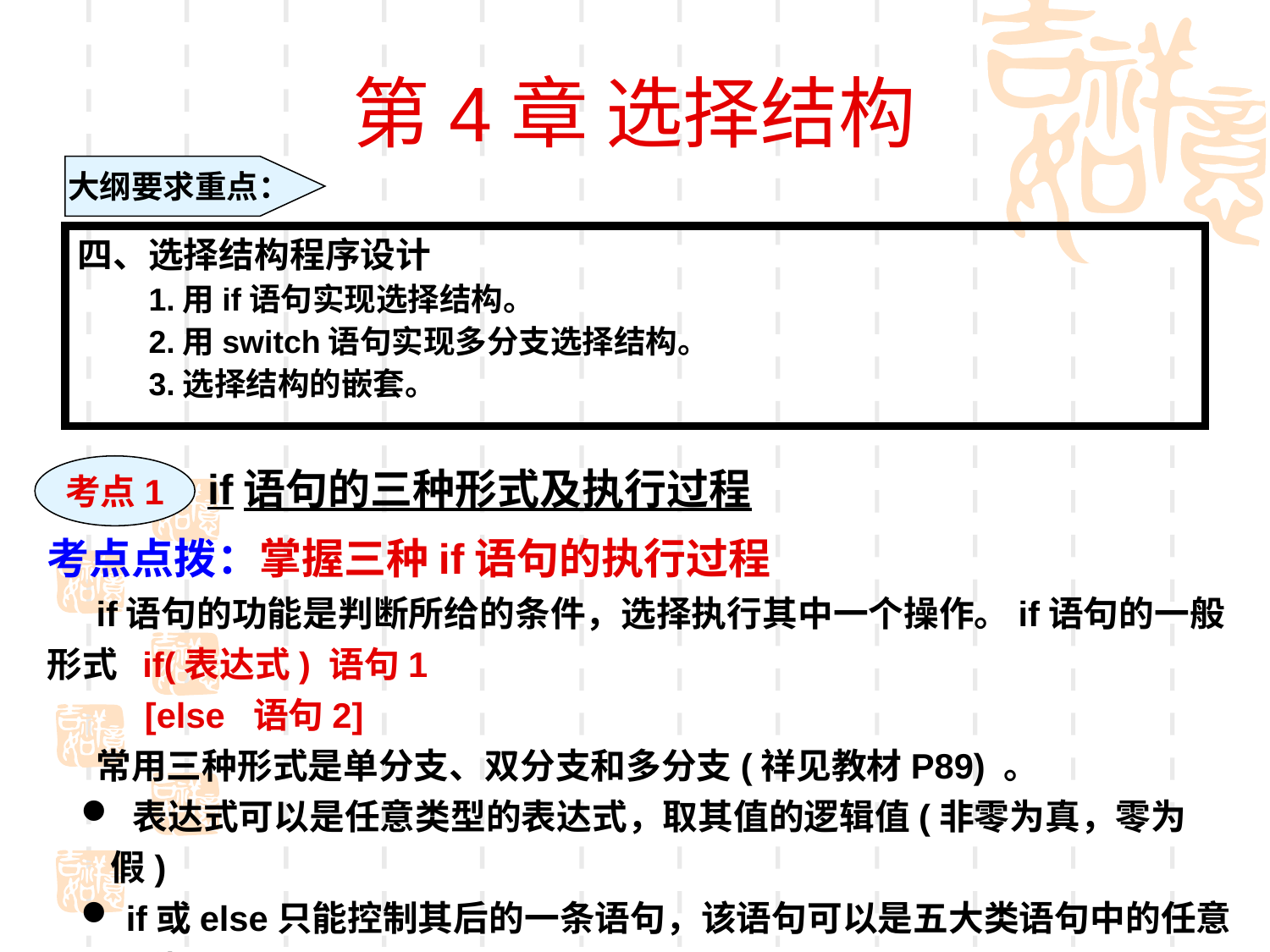

第4章 选择结构
大纲要求重点：
四、选择结构程序设计
　　1.用if语句实现选择结构。
　　2.用switch语句实现多分支选择结构。
　　3.选择结构的嵌套。
考点1
if语句的三种形式及执行过程
考点点拨：掌握三种if语句的执行过程
     if语句的功能是判断所给的条件，选择执行其中一个操作。if语句的一般形式  if(表达式) 语句1
          [else  语句2]
     常用三种形式是单分支、双分支和多分支(祥见教材P89) 。
 表达式可以是任意类型的表达式，取其值的逻辑值(非零为真，零为假)
 if或else只能控制其后的一条语句，该语句可以是五大类语句中的任意一种。